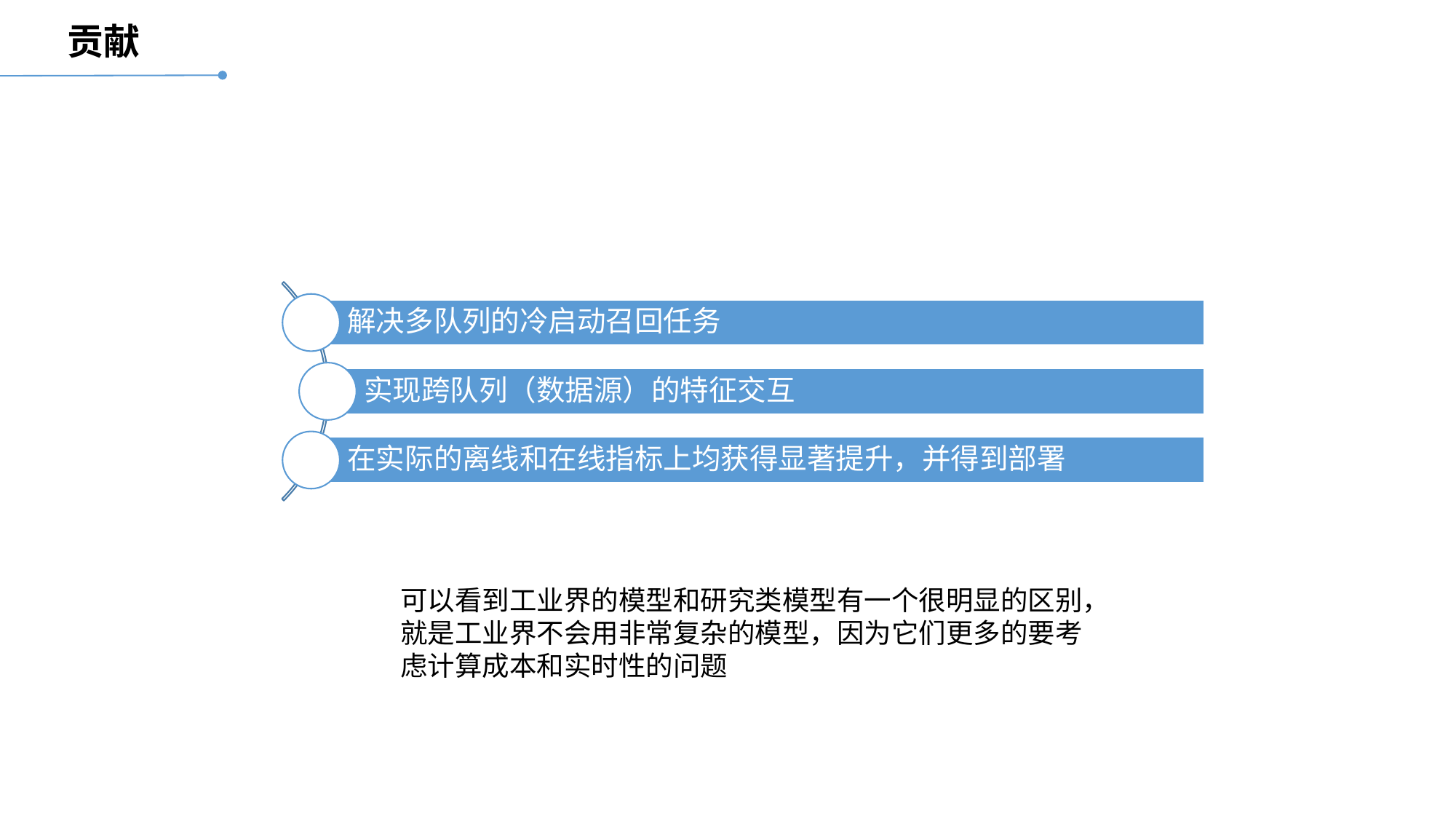

贡献
解决多队列的冷启动召回任务
实现跨队列（数据源）的特征交互
在实际的离线和在线指标上均获得显著提升，并得到部署
可以看到工业界的模型和研究类模型有一个很明显的区别，就是工业界不会用非常复杂的模型，因为它们更多的要考虑计算成本和实时性的问题